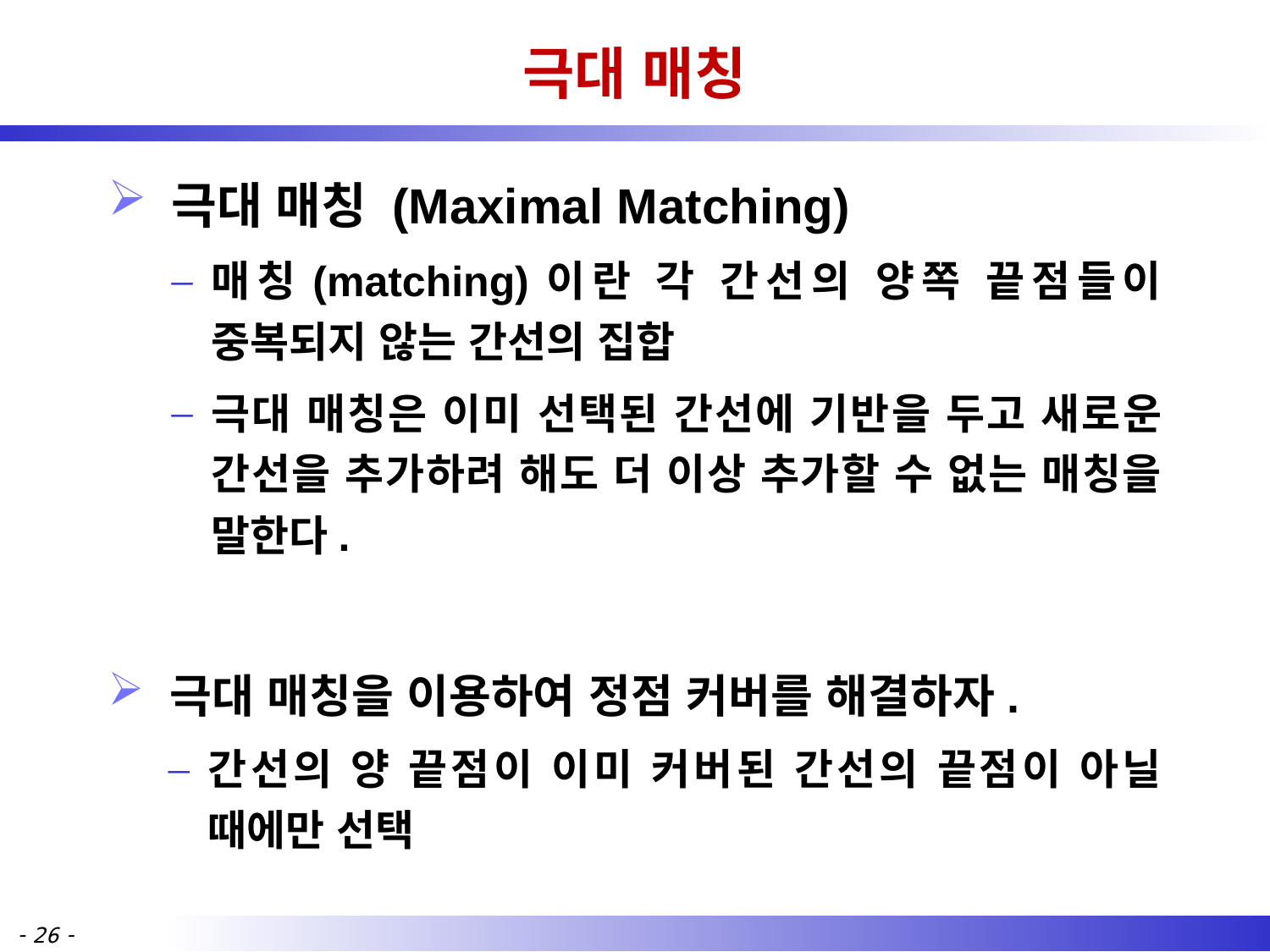

# 극대 매칭
극대 매칭 (Maximal Matching)
매칭(matching)이란 각 간선의 양쪽 끝점들이 중복되지 않는 간선의 집합
극대 매칭은 이미 선택된 간선에 기반을 두고 새로운 간선을 추가하려 해도 더 이상 추가할 수 없는 매칭을 말한다.

극대 매칭을 이용하여 정점 커버를 해결하자.
간선의 양 끝점이 이미 커버된 간선의 끝점이 아닐 때에만 선택
- 26 -